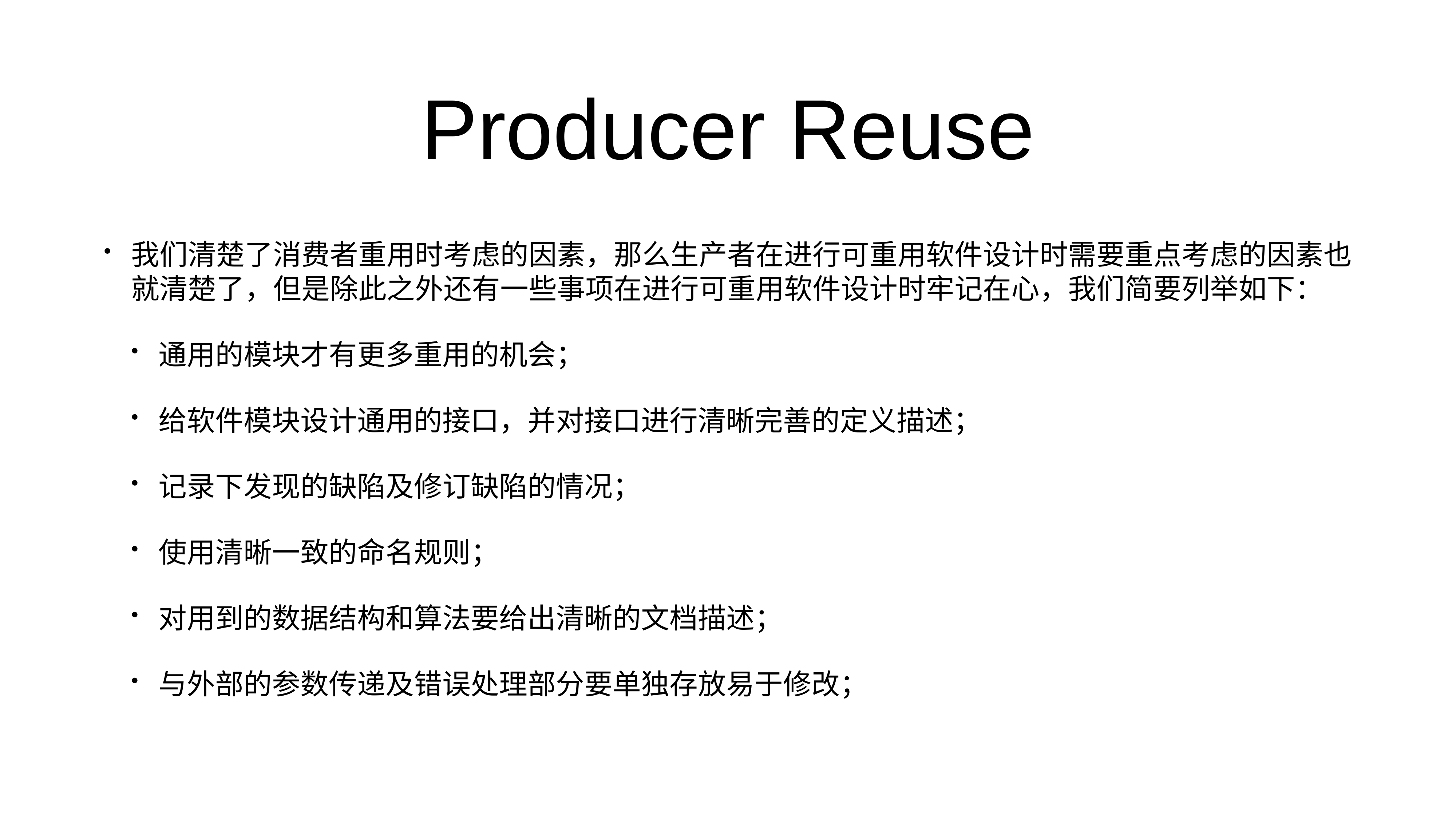

# Producer Reuse
我们清楚了消费者重用时考虑的因素，那么生产者在进行可重用软件设计时需要重点考虑的因素也就清楚了，但是除此之外还有一些事项在进行可重用软件设计时牢记在心，我们简要列举如下：
通用的模块才有更多重用的机会；
给软件模块设计通用的接口，并对接口进行清晰完善的定义描述；
记录下发现的缺陷及修订缺陷的情况；
使用清晰一致的命名规则；
对用到的数据结构和算法要给出清晰的文档描述；
与外部的参数传递及错误处理部分要单独存放易于修改；